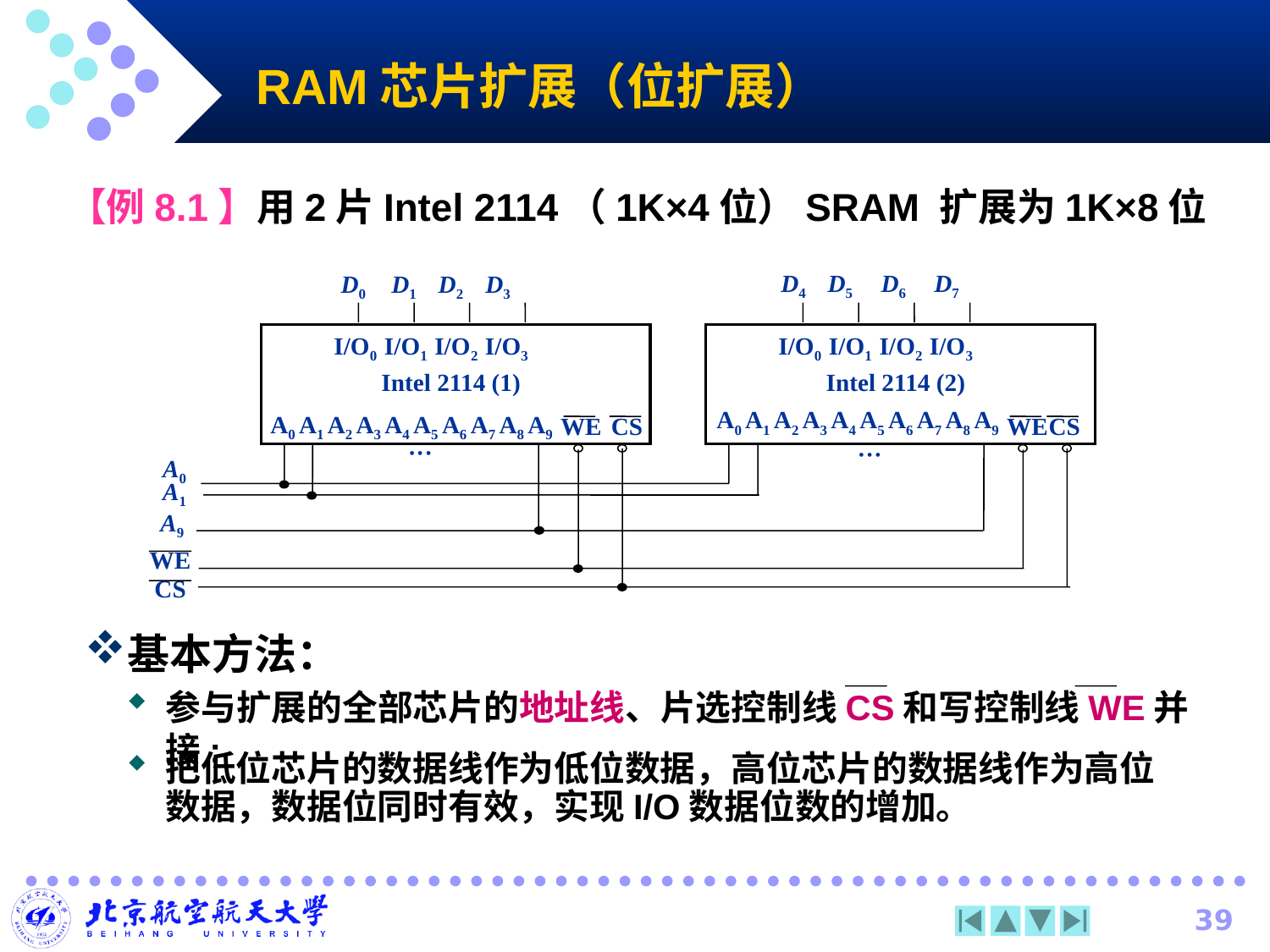

RAM芯片扩展（位扩展）
【例8.1】用2片Intel 2114（1K×4位）SRAM 扩展为1K×8位
D4    D5     D6     D7
D0     D1    D2    D3

I/O0  I/O1  I/O2  I/O3
I/O0  I/O1  I/O2  I/O3

Intel 2114 (1)
Intel 2114 (2)
A0 A1 A2 A3 A4 A5 A6 A7 A8 A9
A0 A1 A2 A3 A4 A5 A6 A7 A8 A9
···
···

A0

A1

A9

WE

CS

WE

CS

WE

CS

基本方法：
参与扩展的全部芯片的地址线、片选控制线CS和写控制线WE并接;

把低位芯片的数据线作为低位数据，高位芯片的数据线作为高位数据，数据位同时有效，实现I/O数据位数的增加。
39